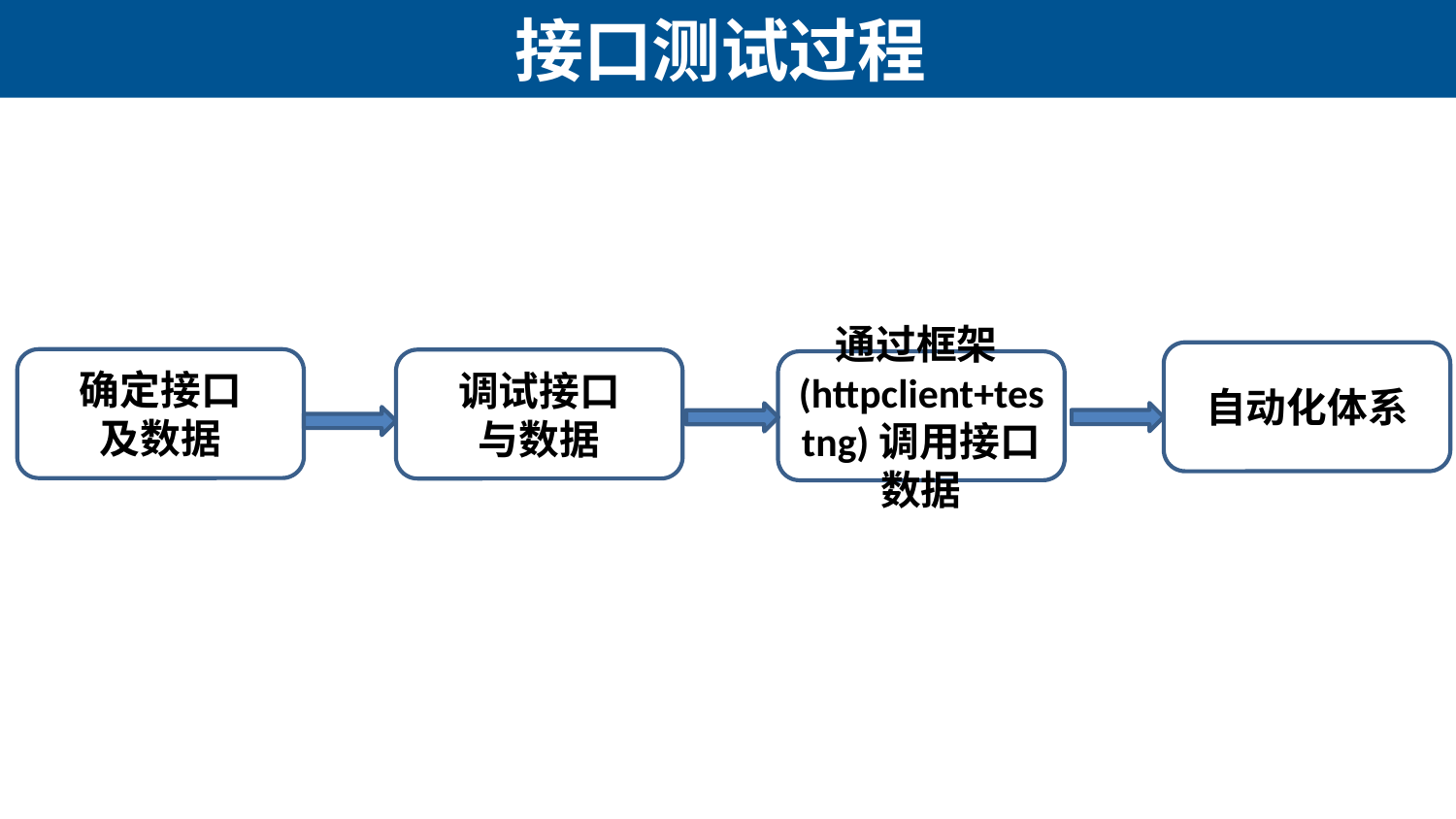

# 接口测试过程
自动化体系
确定接口
及数据
调试接口
与数据
通过框架(httpclient+testng)调用接口数据